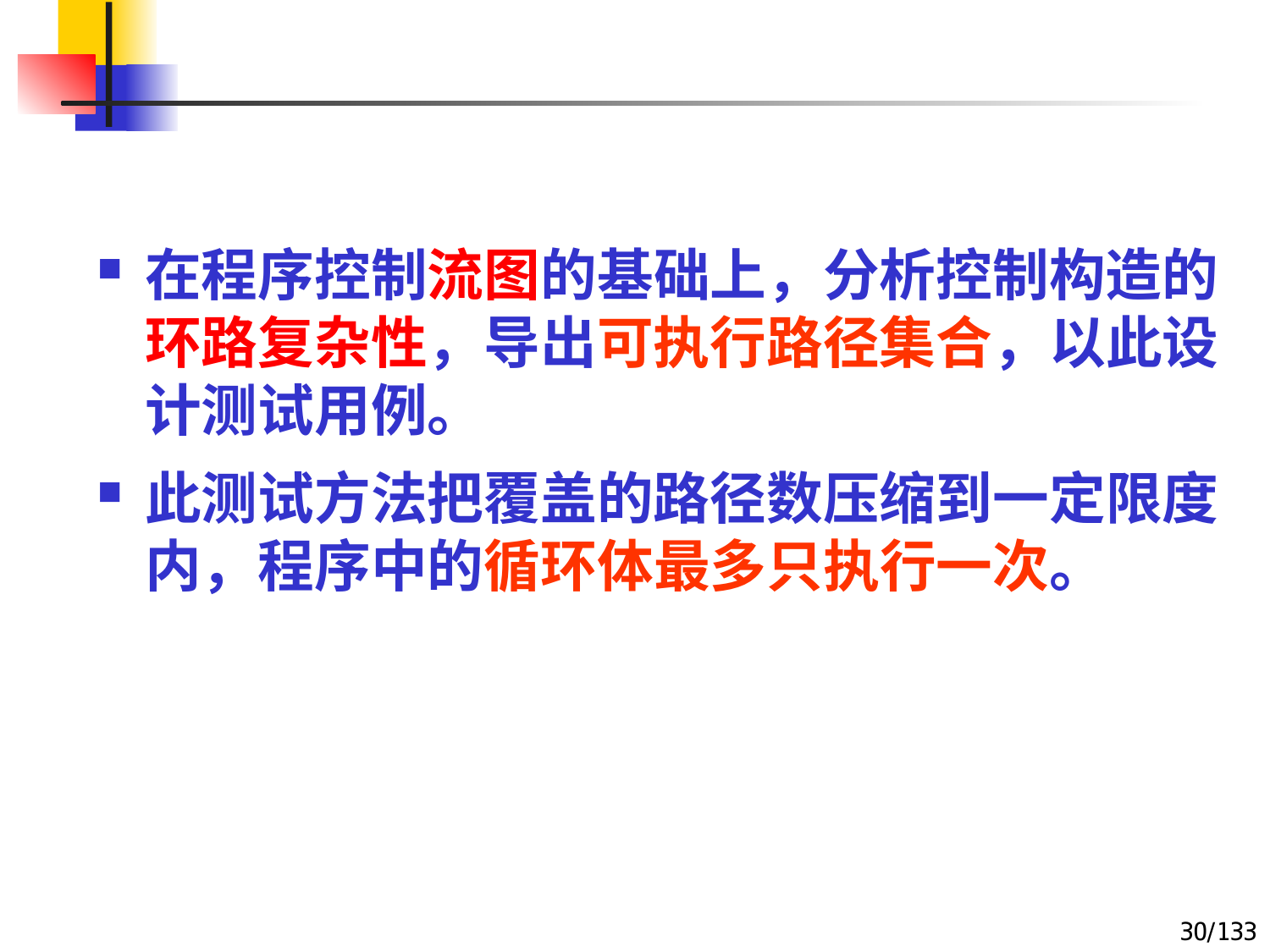

在程序控制流图的基础上，分析控制构造的环路复杂性，导出可执行路径集合，以此设计测试用例。
此测试方法把覆盖的路径数压缩到一定限度内，程序中的循环体最多只执行一次。

30/133